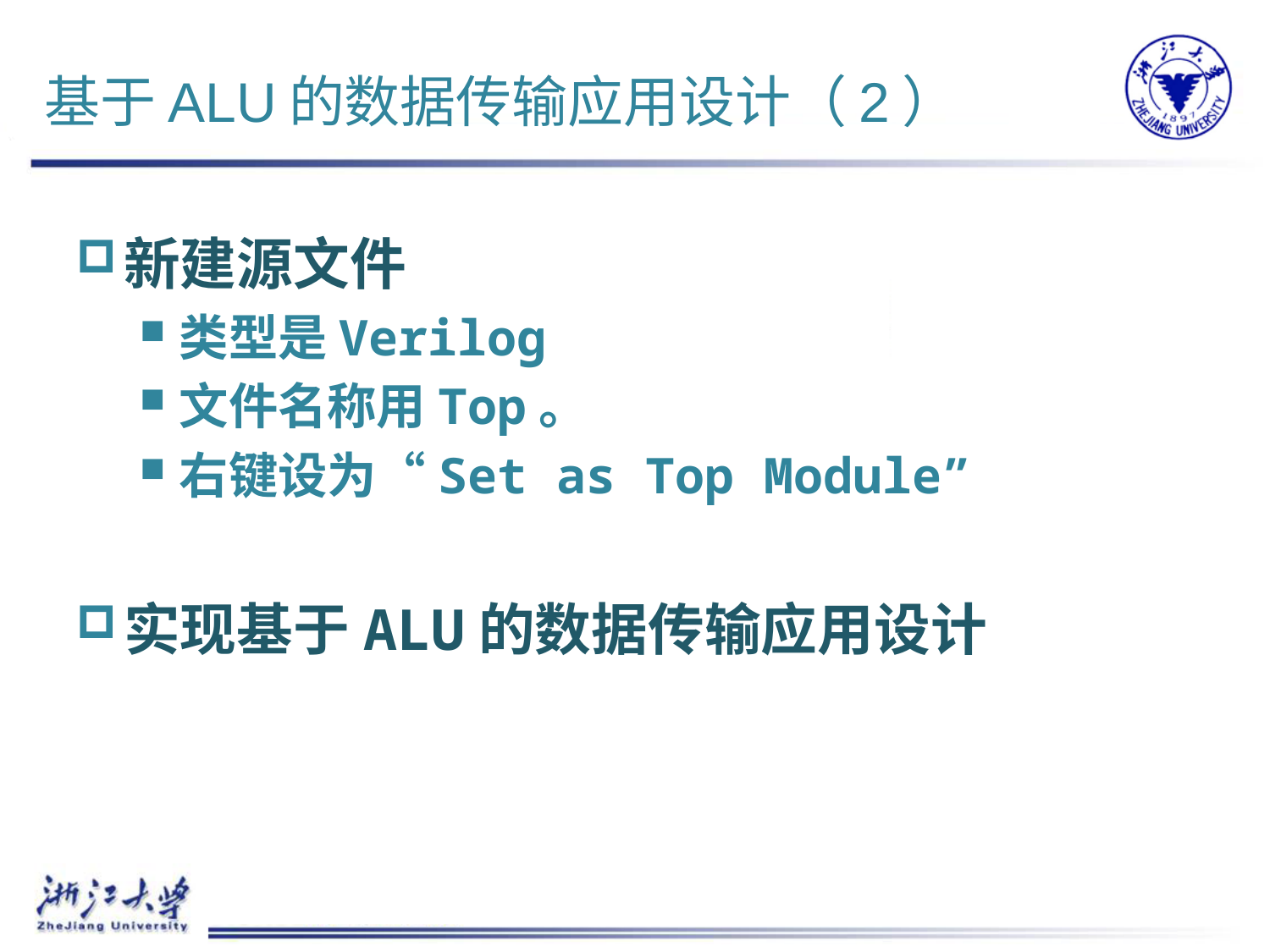

# 基于ALU的数据传输应用设计（2）
新建源文件
类型是Verilog
文件名称用Top。
右键设为“Set as Top Module”

实现基于ALU的数据传输应用设计